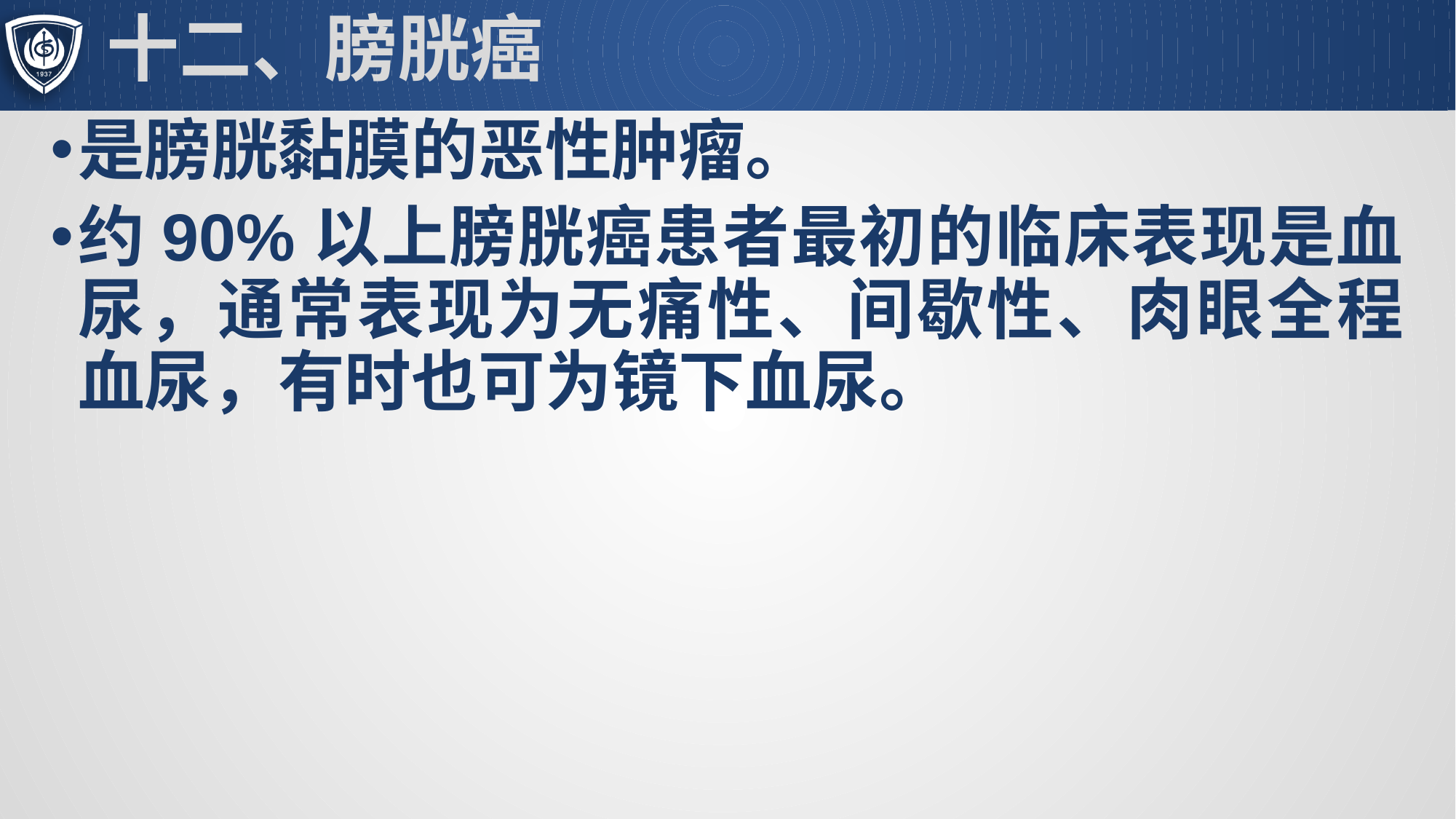

# 十二、膀胱癌
是膀胱黏膜的恶性肿瘤。
约90%以上膀胱癌患者最初的临床表现是血尿，通常表现为无痛性、间歇性、肉眼全程血尿，有时也可为镜下血尿。